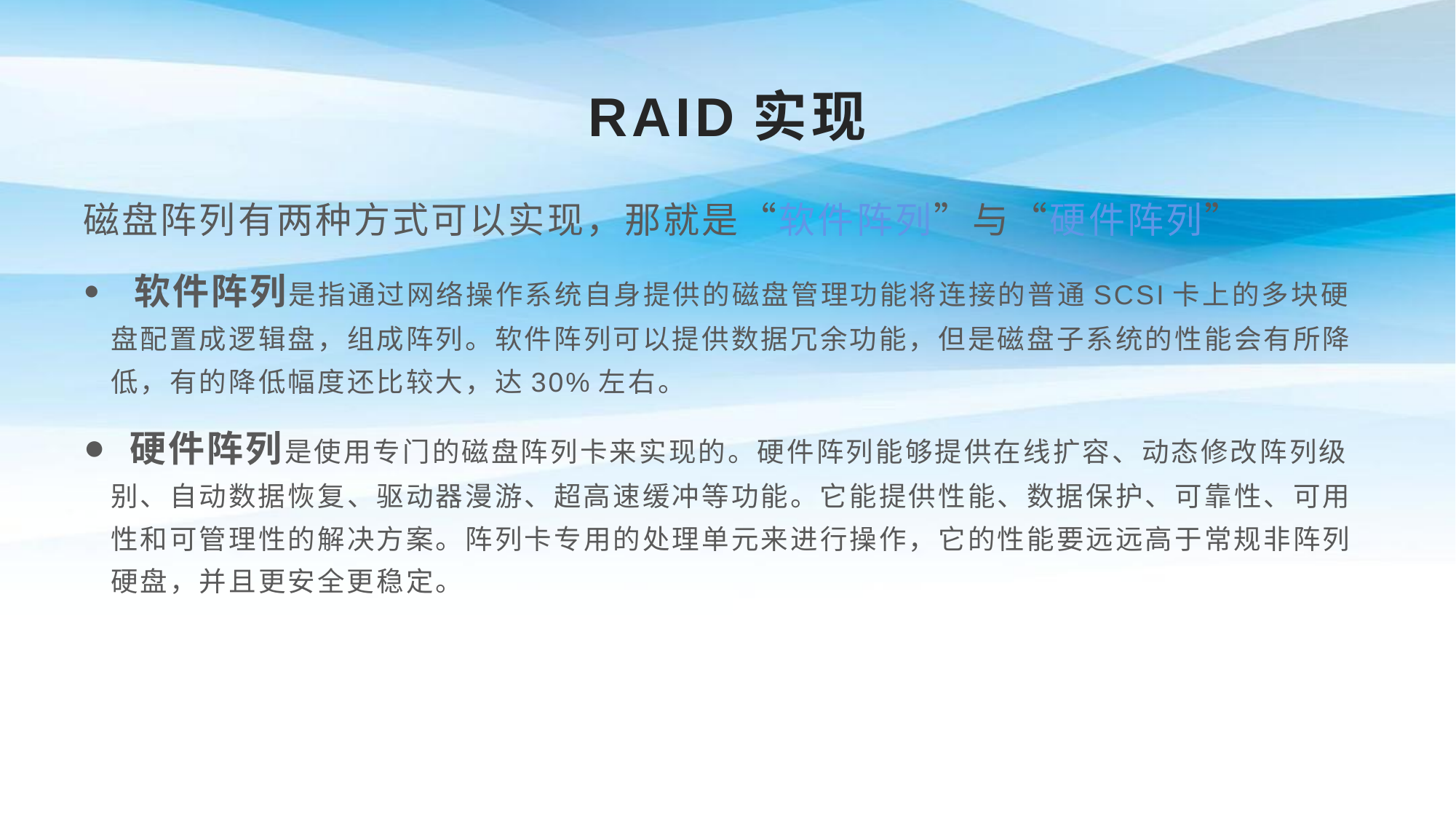

# RAID实现
磁盘阵列有两种方式可以实现，那就是“软件阵列”与“硬件阵列”
  软件阵列是指通过网络操作系统自身提供的磁盘管理功能将连接的普通SCSI卡上的多块硬盘配置成逻辑盘，组成阵列。软件阵列可以提供数据冗余功能，但是磁盘子系统的性能会有所降低，有的降低幅度还比较大，达30%左右。
 硬件阵列是使用专门的磁盘阵列卡来实现的。硬件阵列能够提供在线扩容、动态修改阵列级别、自动数据恢复、驱动器漫游、超高速缓冲等功能。它能提供性能、数据保护、可靠性、可用性和可管理性的解决方案。阵列卡专用的处理单元来进行操作，它的性能要远远高于常规非阵列硬盘，并且更安全更稳定。